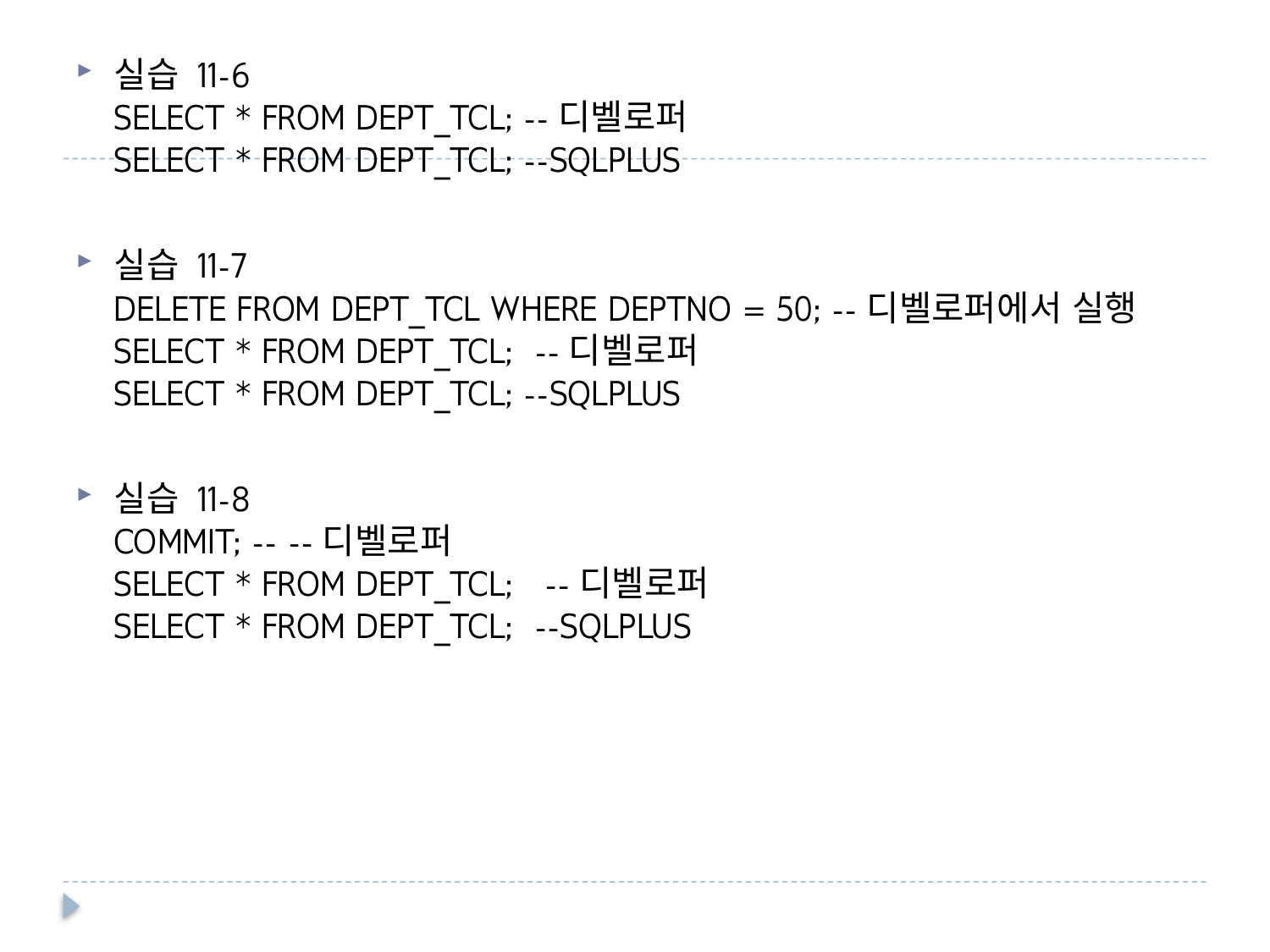

실습 11-6
SELECT * FROM DEPT_TCL; --디벨로퍼
SELECT * FROM DEPT_TCL; --SQLPLUS

실습 11-7
DELETE FROM DEPT_TCL WHERE DEPTNO = 50; --디벨로퍼에서 실행
SELECT * FROM DEPT_TCL;  --디벨로퍼
SELECT * FROM DEPT_TCL; --SQLPLUS

실습 11-8
COMMIT; -- --디벨로퍼
SELECT * FROM DEPT_TCL;   --디벨로퍼
SELECT * FROM DEPT_TCL;  --SQLPLUS